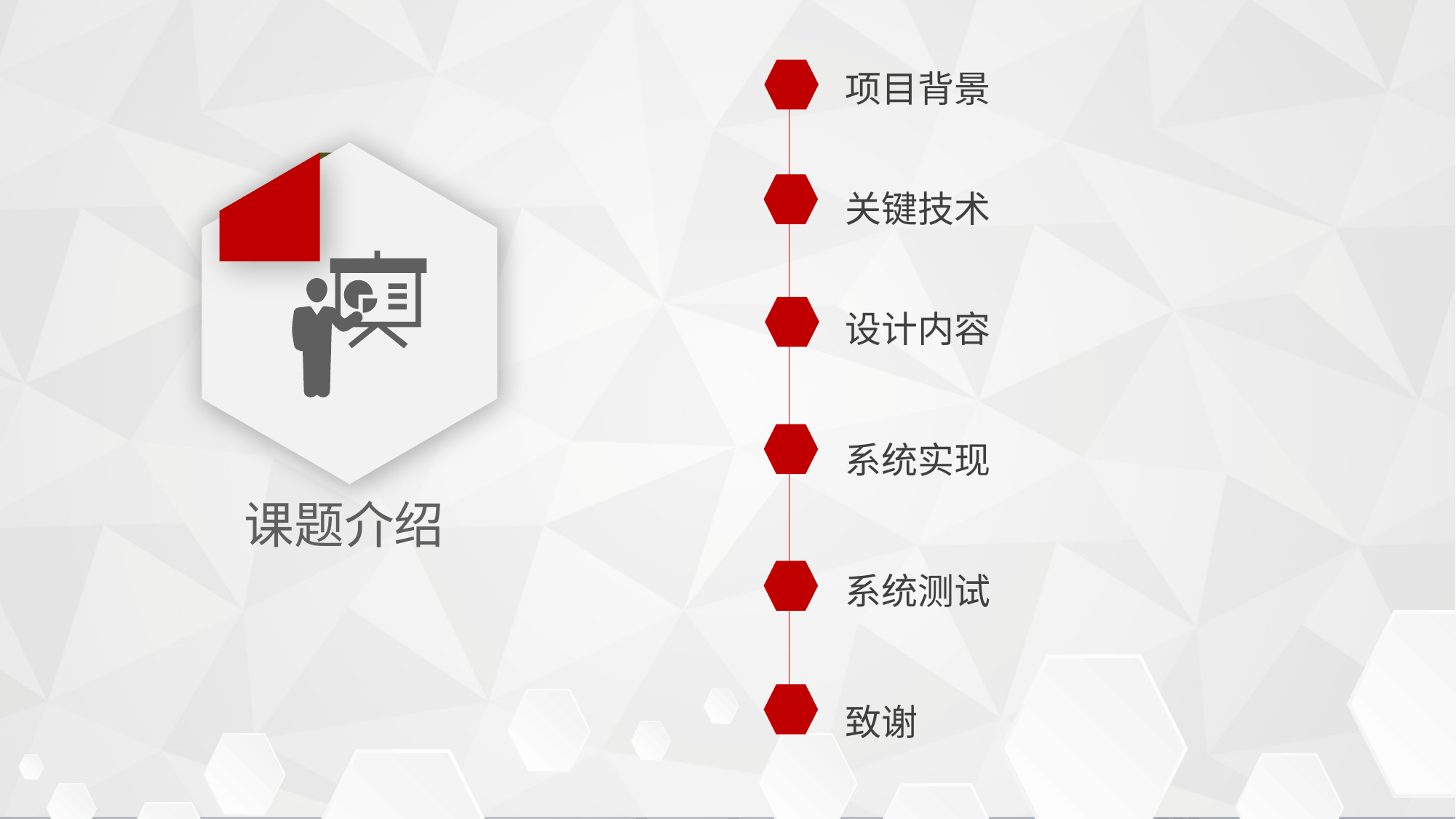

项目背景

关键技术

设计内容

系统实现

系统测试

致谢

课题介绍